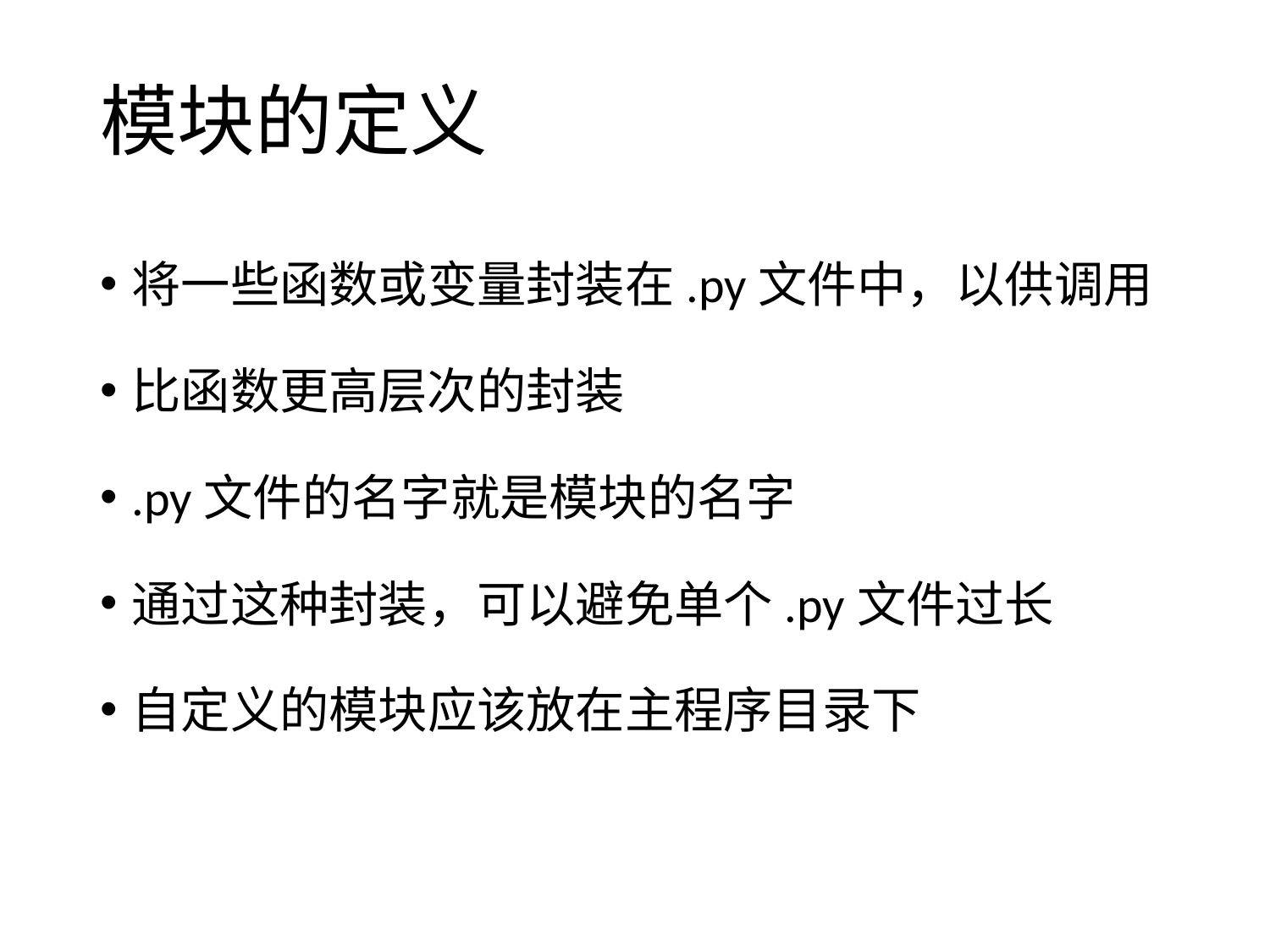

# 模块的定义
将一些函数或变量封装在.py文件中，以供调用
比函数更高层次的封装
.py文件的名字就是模块的名字
通过这种封装，可以避免单个.py文件过长
自定义的模块应该放在主程序目录下